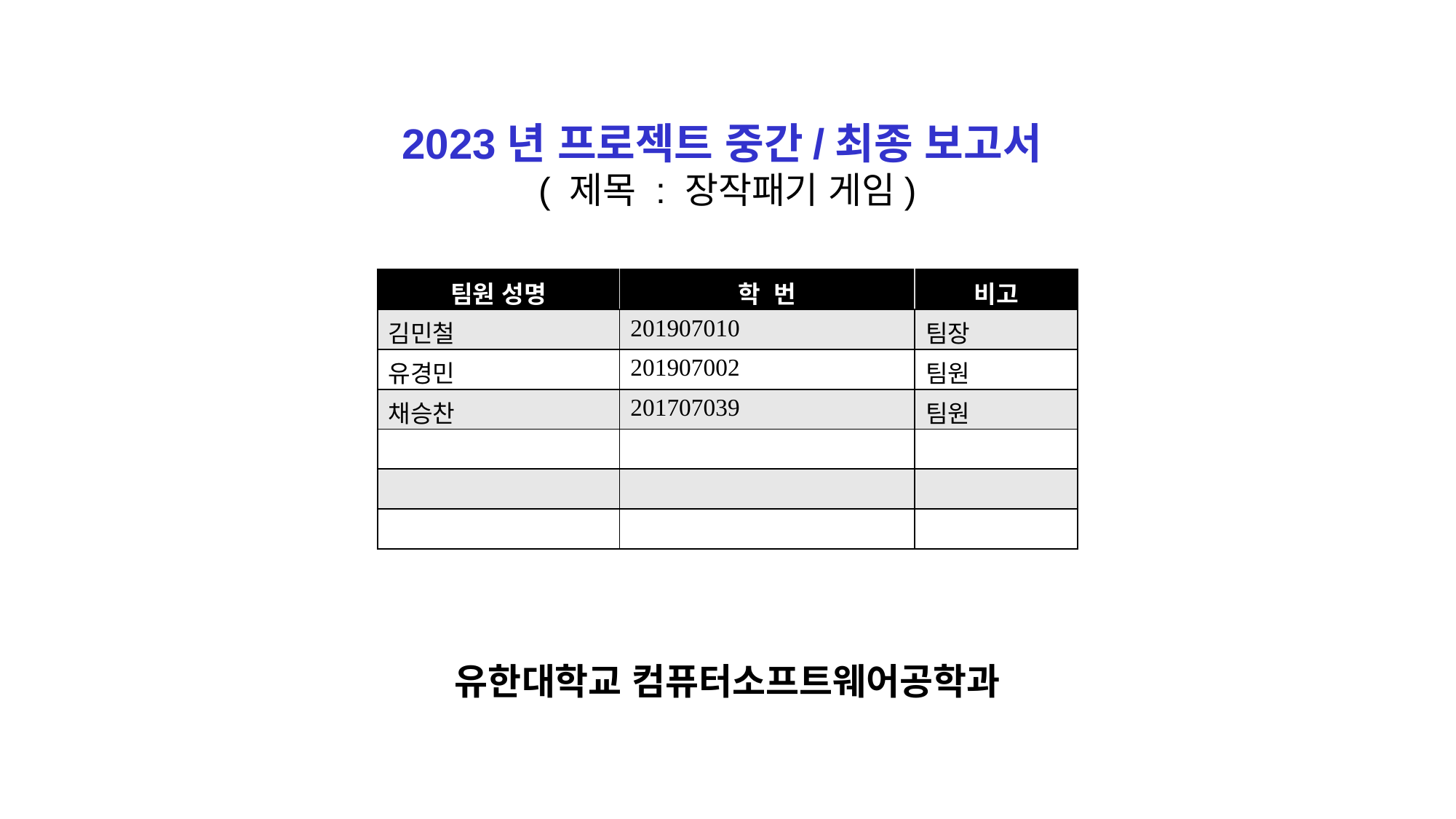

2023년 프로젝트 중간/최종 보고서
( 제목 : 장작패기 게임)
| 팀원 성명 | 학 번 | 비고 |
| --- | --- | --- |
| 김민철 | 201907010 | 팀장 |
| 유경민 | 201907002 | 팀원 |
| 채승찬 | 201707039 | 팀원 |
|  |  |  |
|  |  |  |
|  |  |  |
유한대학교 컴퓨터소프트웨어공학과